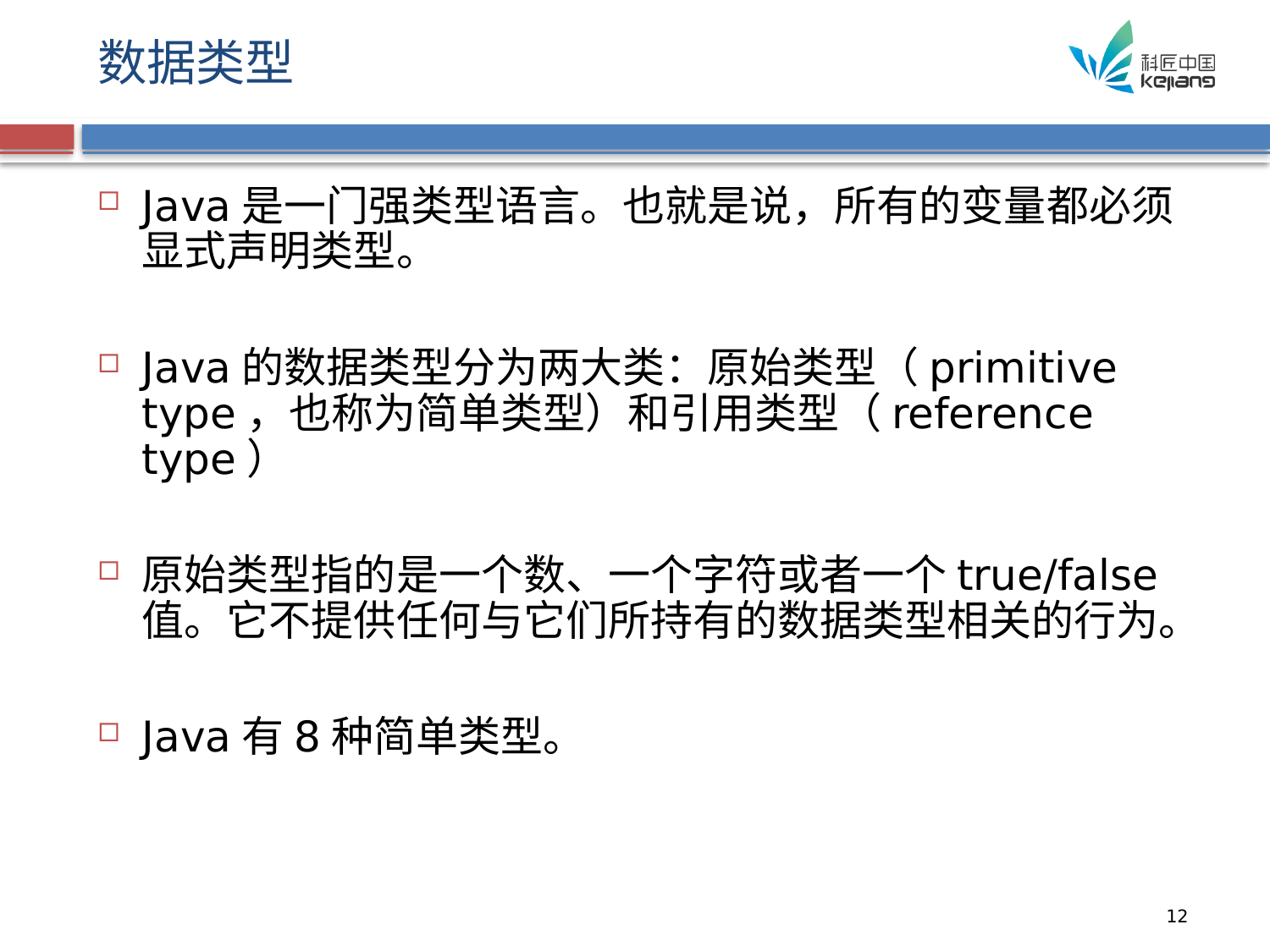

# 数据类型
Java是一门强类型语言。也就是说，所有的变量都必须显式声明类型。

Java的数据类型分为两大类：原始类型（primitive type，也称为简单类型）和引用类型（reference type）

原始类型指的是一个数、一个字符或者一个true/false值。它不提供任何与它们所持有的数据类型相关的行为。

Java有8种简单类型。
12